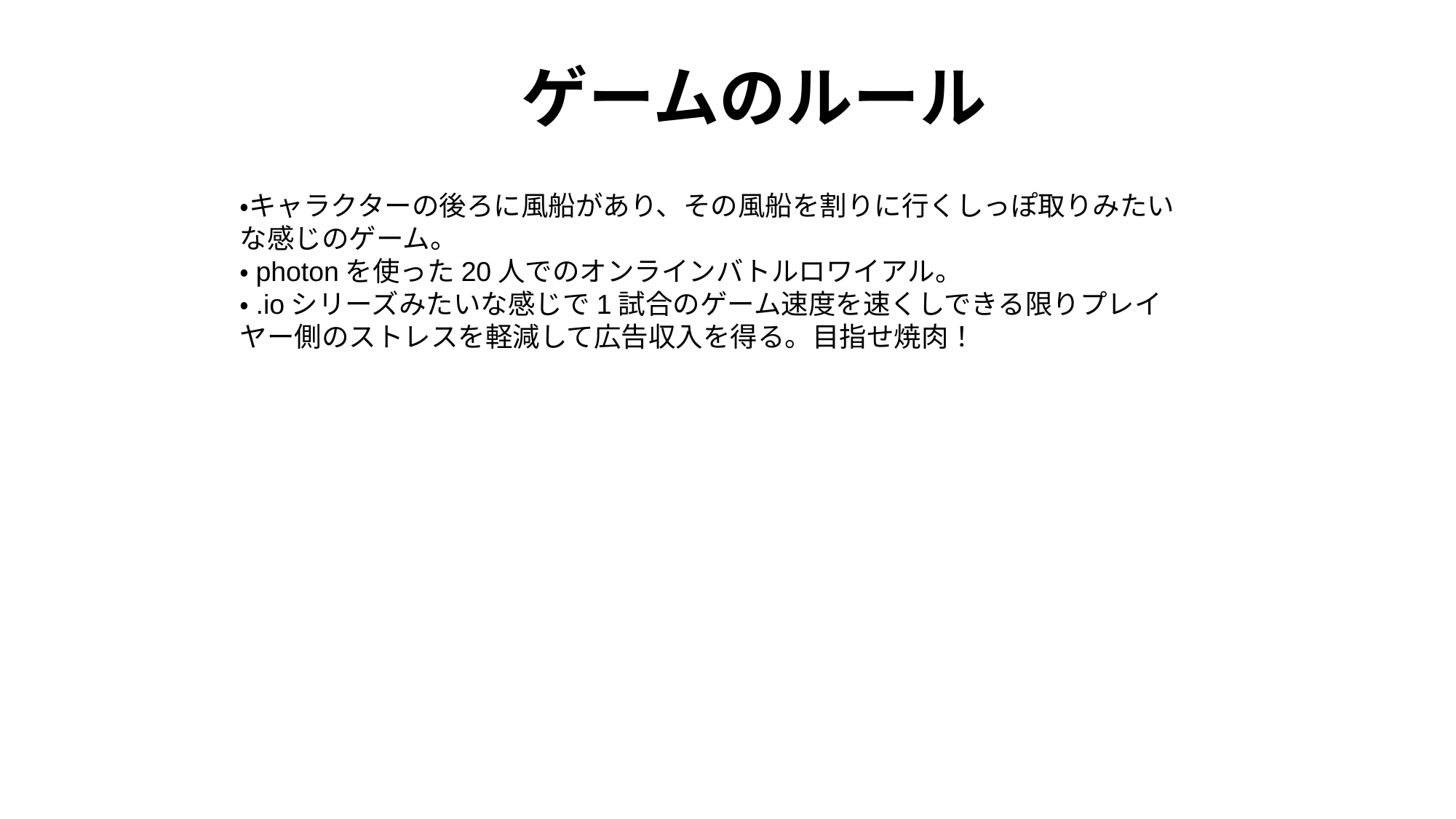

# ゲームのルール
・キャラクターの後ろに風船があり、その風船を割りに行くしっぽ取りみたいな感じのゲーム。
・photonを使った20人でのオンラインバトルロワイアル。
・.ioシリーズみたいな感じで1試合のゲーム速度を速くしできる限りプレイヤー側のストレスを軽減して広告収入を得る。目指せ焼肉！